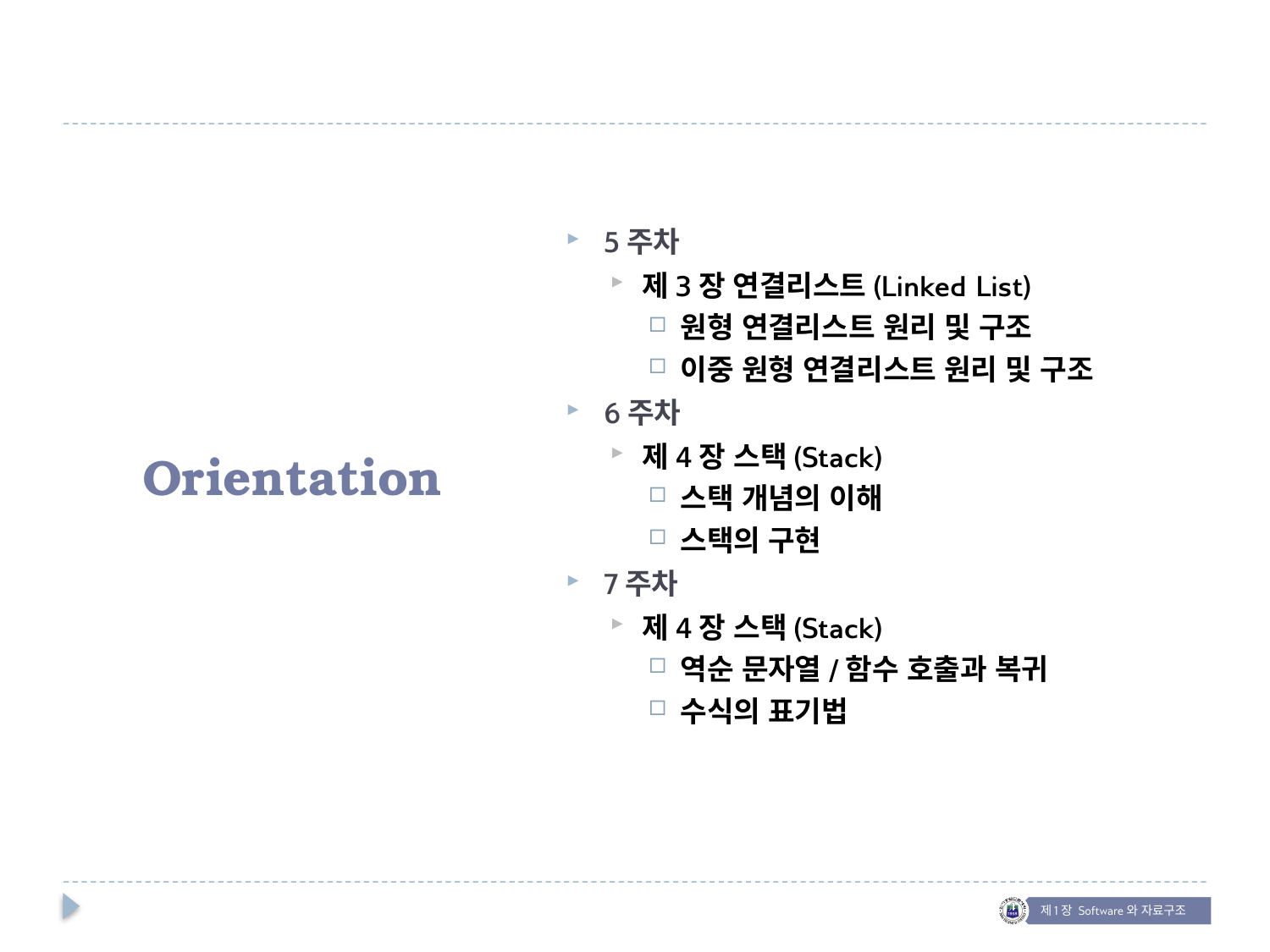

Orientation
5주차
제3장 연결리스트(Linked List)
원형 연결리스트 원리 및 구조
이중 원형 연결리스트 원리 및 구조
6주차
제4장 스택(Stack)
스택 개념의 이해
스택의 구현
7주차
제4장 스택(Stack)
역순 문자열/함수 호출과 복귀
수식의 표기법